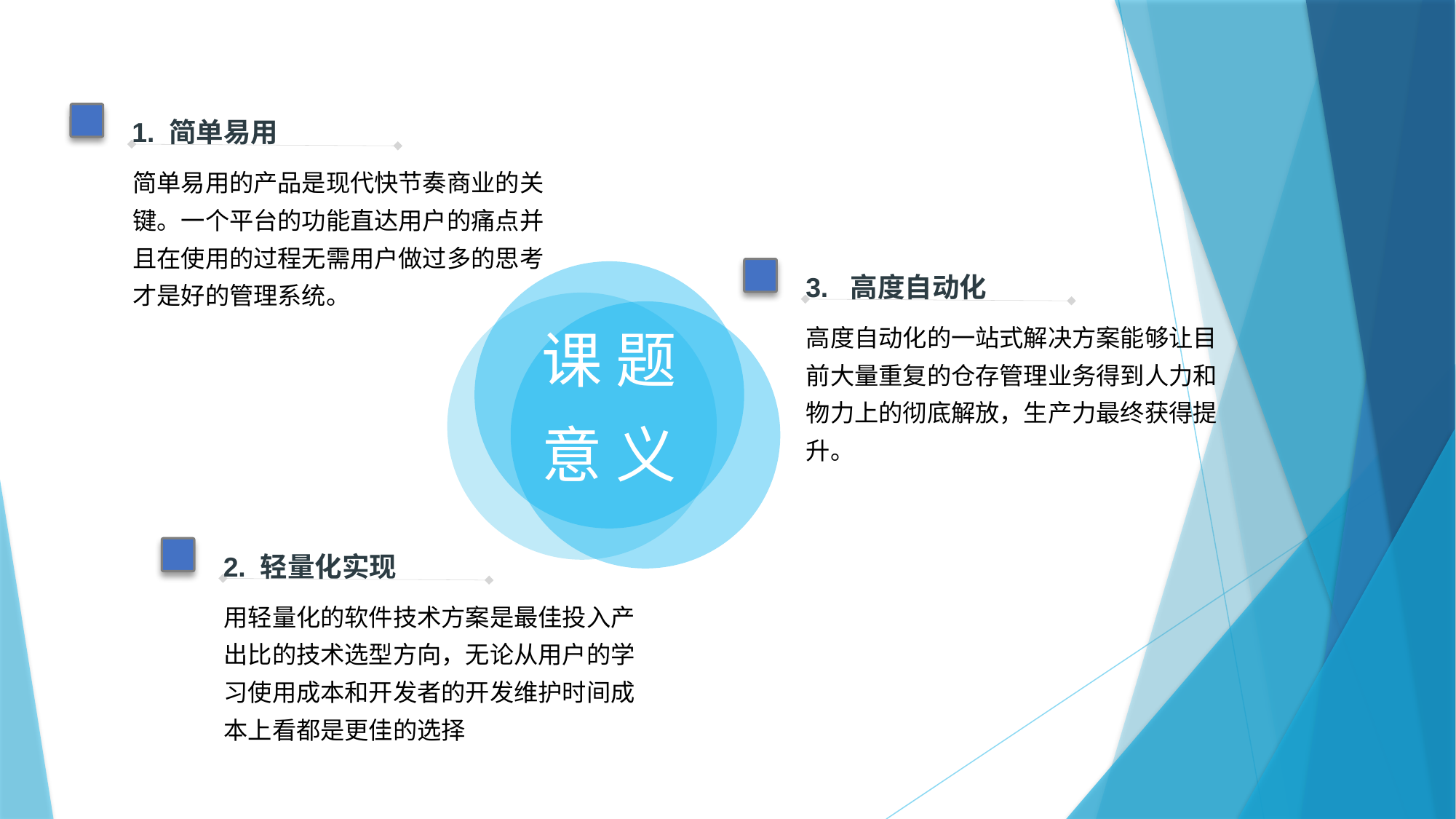

1. 简单易用

简单易用的产品是现代快节奏商业的关键。一个平台的功能直达用户的痛点并且在使用的过程无需用户做过多的思考才是好的管理系统。
3.  高度自动化

课 题意 义

高度自动化的一站式解决方案能够让目前大量重复的仓存管理业务得到人力和物力上的彻底解放，生产力最终获得提升。
2. 轻量化实现

用轻量化的软件技术方案是最佳投入产出比的技术选型方向，无论从用户的学习使用成本和开发者的开发维护时间成本上看都是更佳的选择